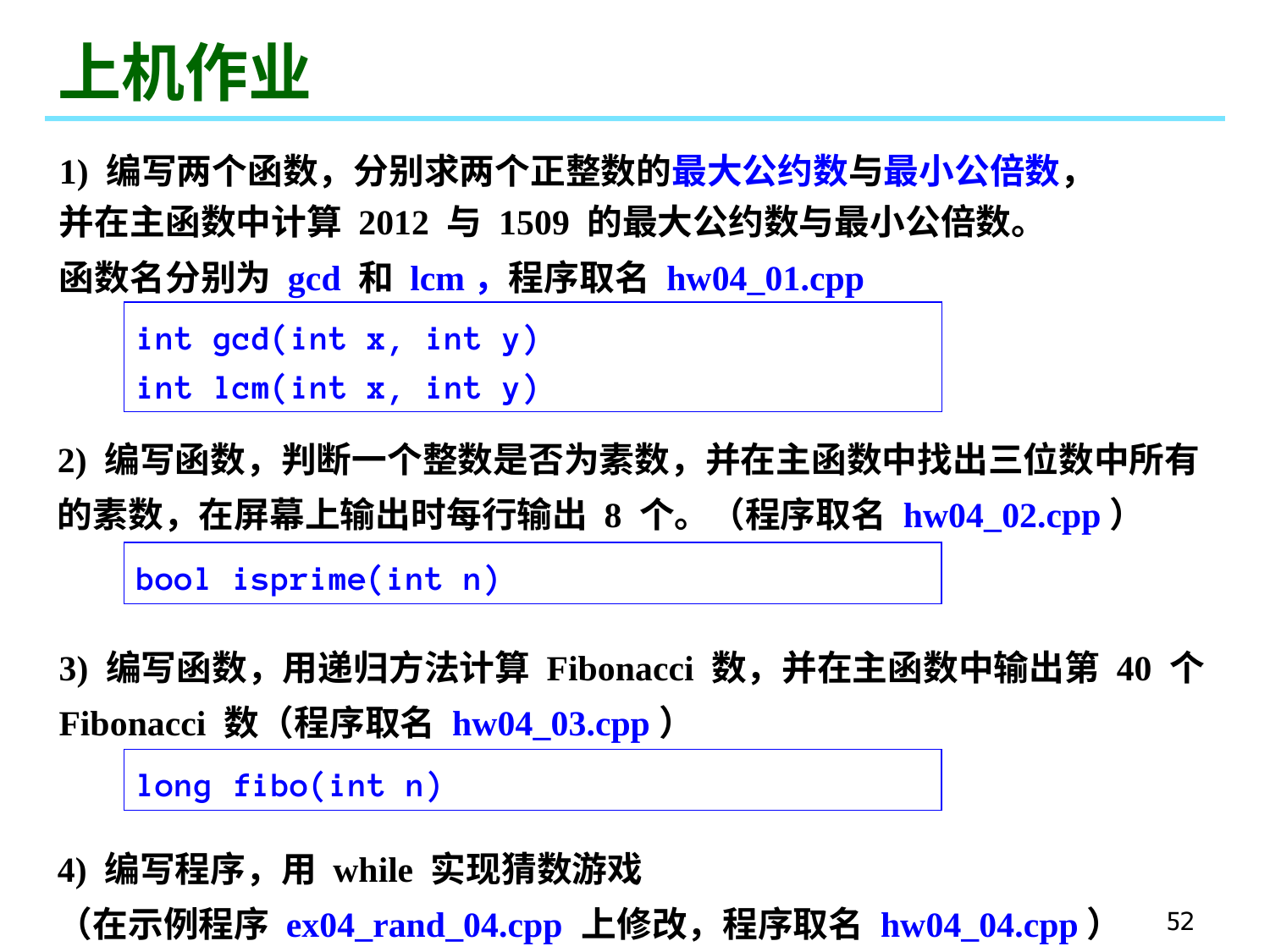

# 上机作业
1) 编写两个函数，分别求两个正整数的最大公约数与最小公倍数，并在主函数中计算 2012 与 1509 的最大公约数与最小公倍数。
函数名分别为 gcd 和 lcm，程序取名 hw04_01.cpp
int gcd(int x, int y)
int lcm(int x, int y)
2) 编写函数，判断一个整数是否为素数，并在主函数中找出三位数中所有的素数，在屏幕上输出时每行输出 8 个。（程序取名 hw04_02.cpp）
bool isprime(int n)
3) 编写函数，用递归方法计算 Fibonacci 数，并在主函数中输出第 40 个 Fibonacci 数（程序取名 hw04_03.cpp）
long fibo(int n)
4) 编写程序，用 while 实现猜数游戏
（在示例程序 ex04_rand_04.cpp 上修改，程序取名 hw04_04.cpp）
52